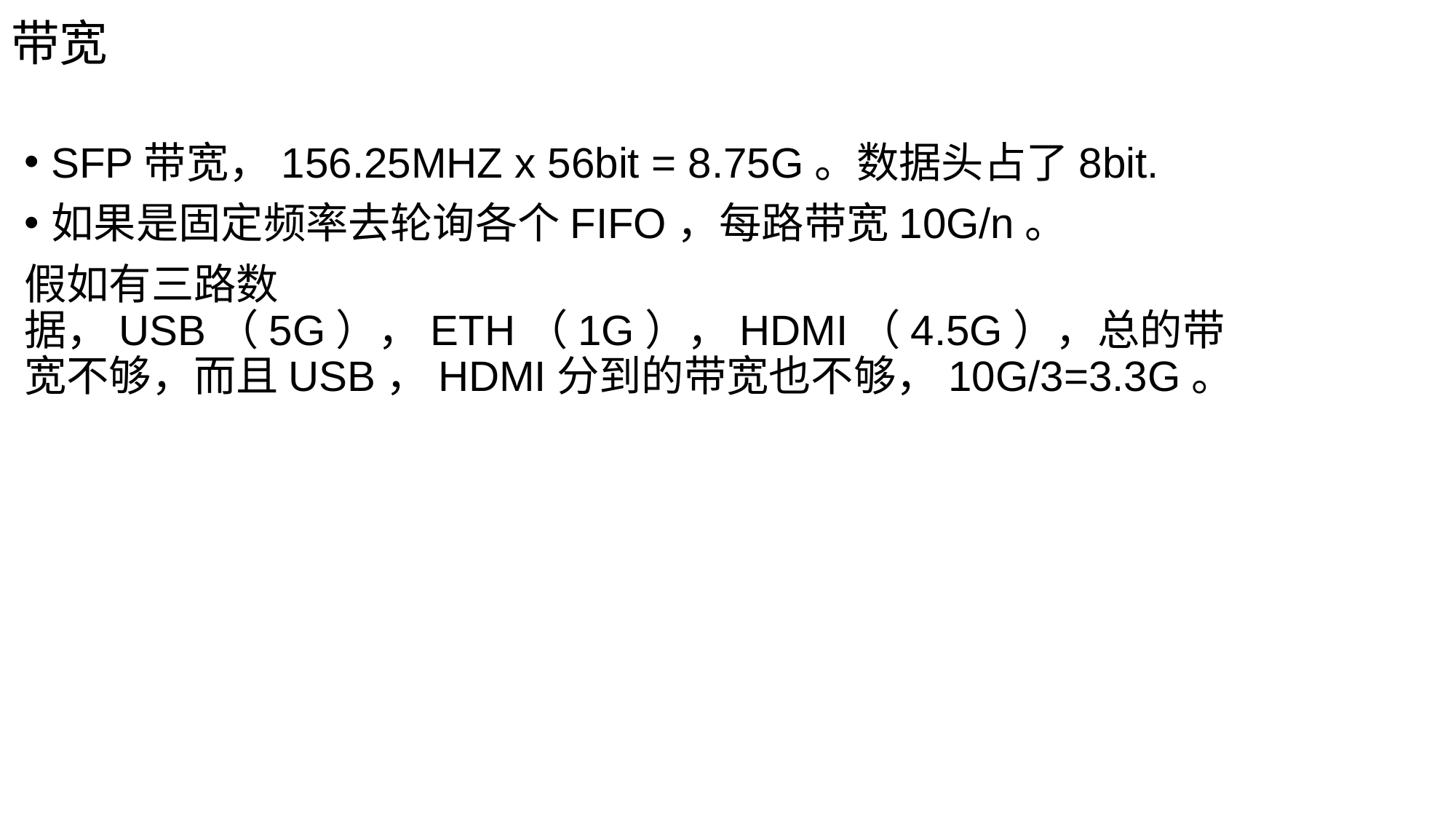

# 带宽
SFP带宽，156.25MHZ x 56bit = 8.75G。数据头占了8bit.
如果是固定频率去轮询各个FIFO，每路带宽10G/n。
假如有三路数据，USB（5G），ETH（1G），HDMI（4.5G），总的带宽不够，而且USB，HDMI分到的带宽也不够，10G/3=3.3G。